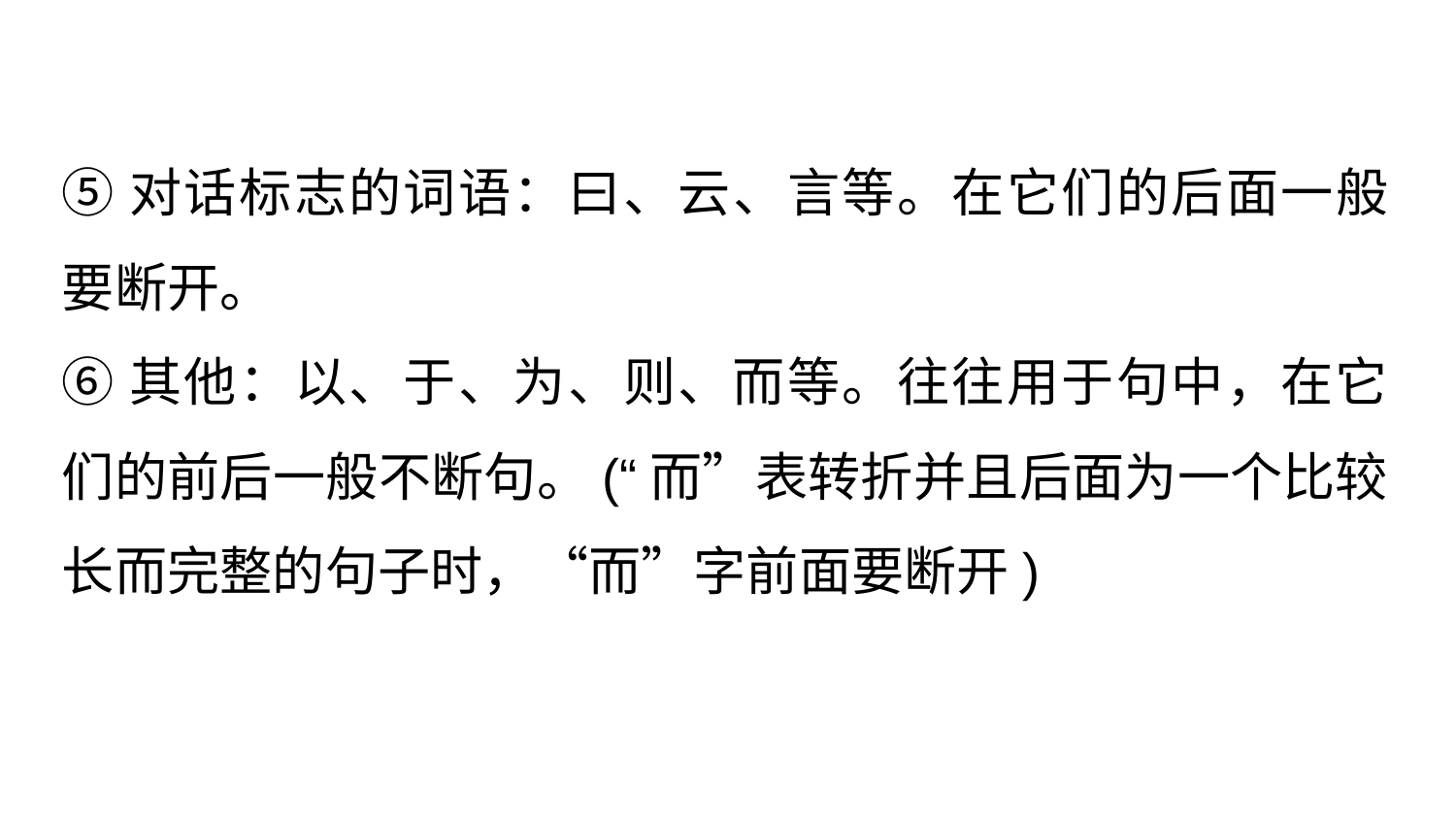

⑤对话标志的词语：曰、云、言等。在它们的后面一般要断开。
⑥其他：以、于、为、则、而等。往往用于句中，在它们的前后一般不断句。(“而”表转折并且后面为一个比较长而完整的句子时，“而”字前面要断开)